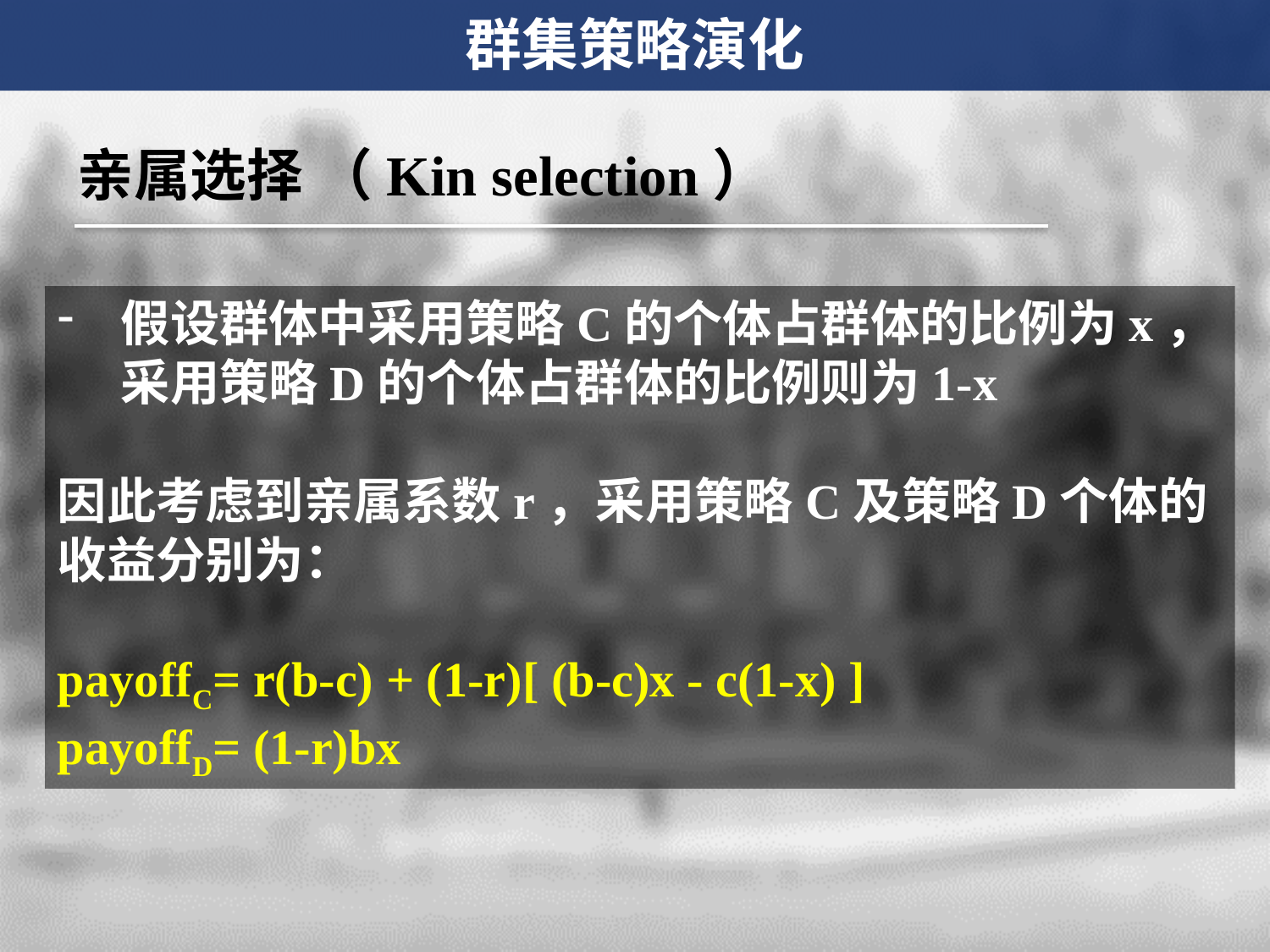

群集策略演化
亲属选择 （Kin selection）
假设群体中采用策略C的个体占群体的比例为x，采用策略D的个体占群体的比例则为1-x

因此考虑到亲属系数r，采用策略C及策略D个体的收益分别为：

payoffC= r(b-c) + (1-r)[ (b-c)x - c(1-x) ]
payoffD= (1-r)bx